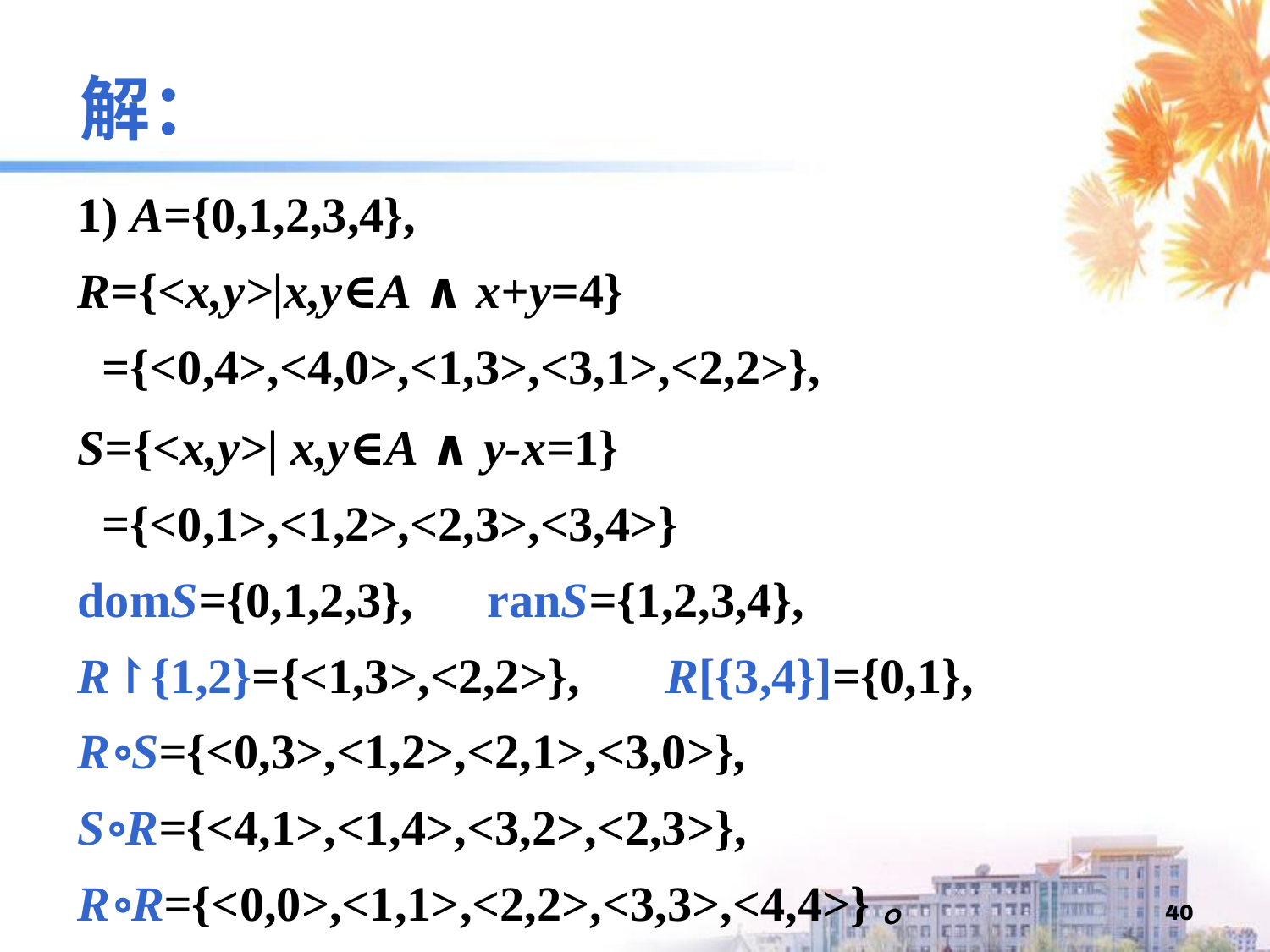

解：
1) A={0,1,2,3,4},
R={<x,y>|x,y∈A ∧ x+y=4}
  ={<0,4>,<4,0>,<1,3>,<3,1>,<2,2>},
S={<x,y>| x,y∈A ∧ y-x=1}
  ={<0,1>,<1,2>,<2,3>,<3,4>}
domS={0,1,2,3},      ranS={1,2,3,4},
R↾{1,2}={<1,3>,<2,2>},       R[{3,4}]={0,1},
R∘S={<0,3>,<1,2>,<2,1>,<3,0>},
S∘R={<4,1>,<1,4>,<3,2>,<2,3>},
R∘R={<0,0>,<1,1>,<2,2>,<3,3>,<4,4>}。
40